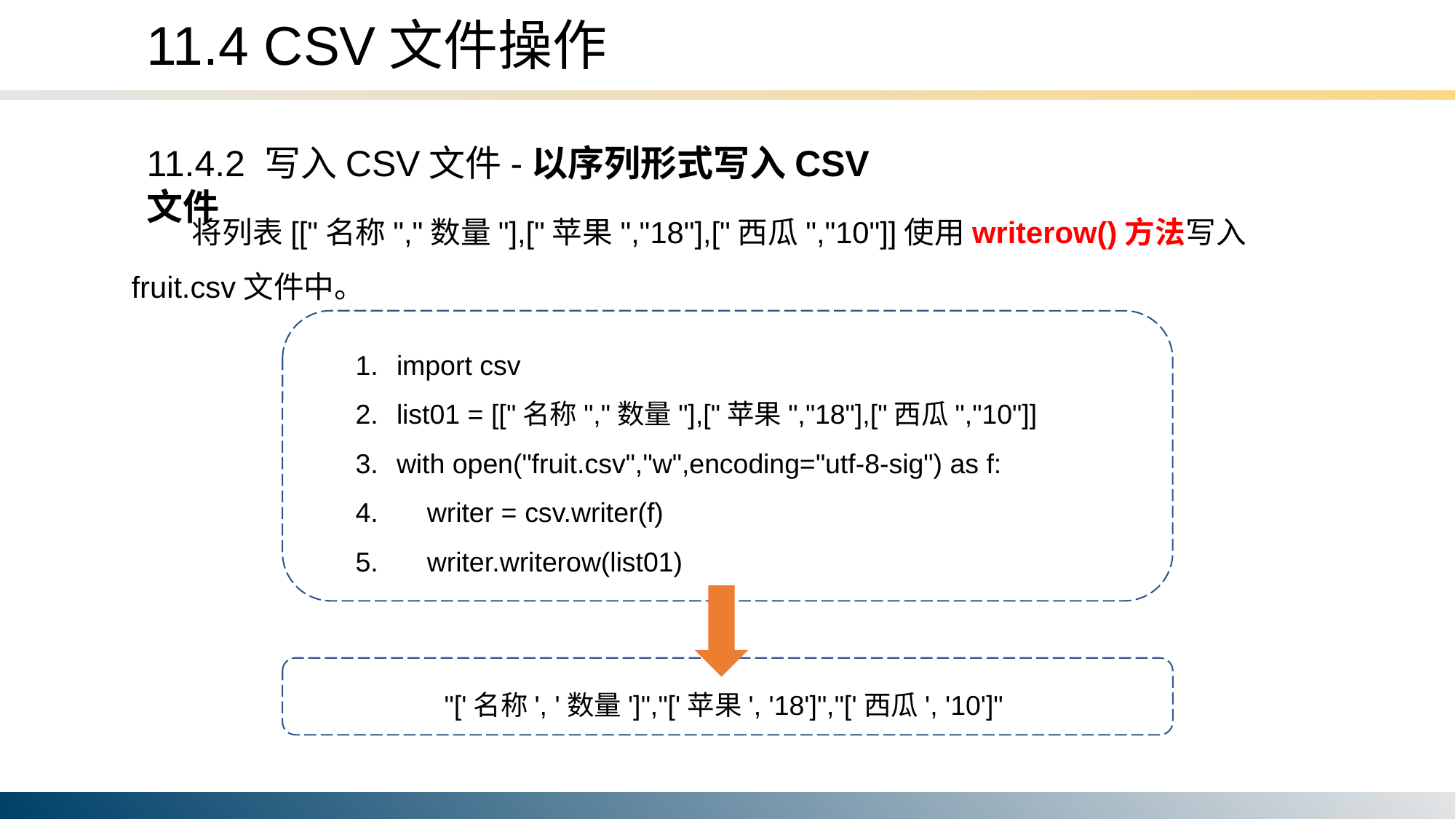

11.4 CSV文件操作
11.4.2 写入CSV文件-以序列形式写入CSV文件
将列表[["名称","数量"],["苹果","18"],["西瓜","10"]]使用writerow()方法写入fruit.csv文件中。

import csv
list01 = [["名称","数量"],["苹果","18"],["西瓜","10"]]
with open("fruit.csv","w",encoding="utf-8-sig") as f:
    writer = csv.writer(f)
    writer.writerow(list01)

"['名称', '数量']","['苹果', '18']","['西瓜', '10']"